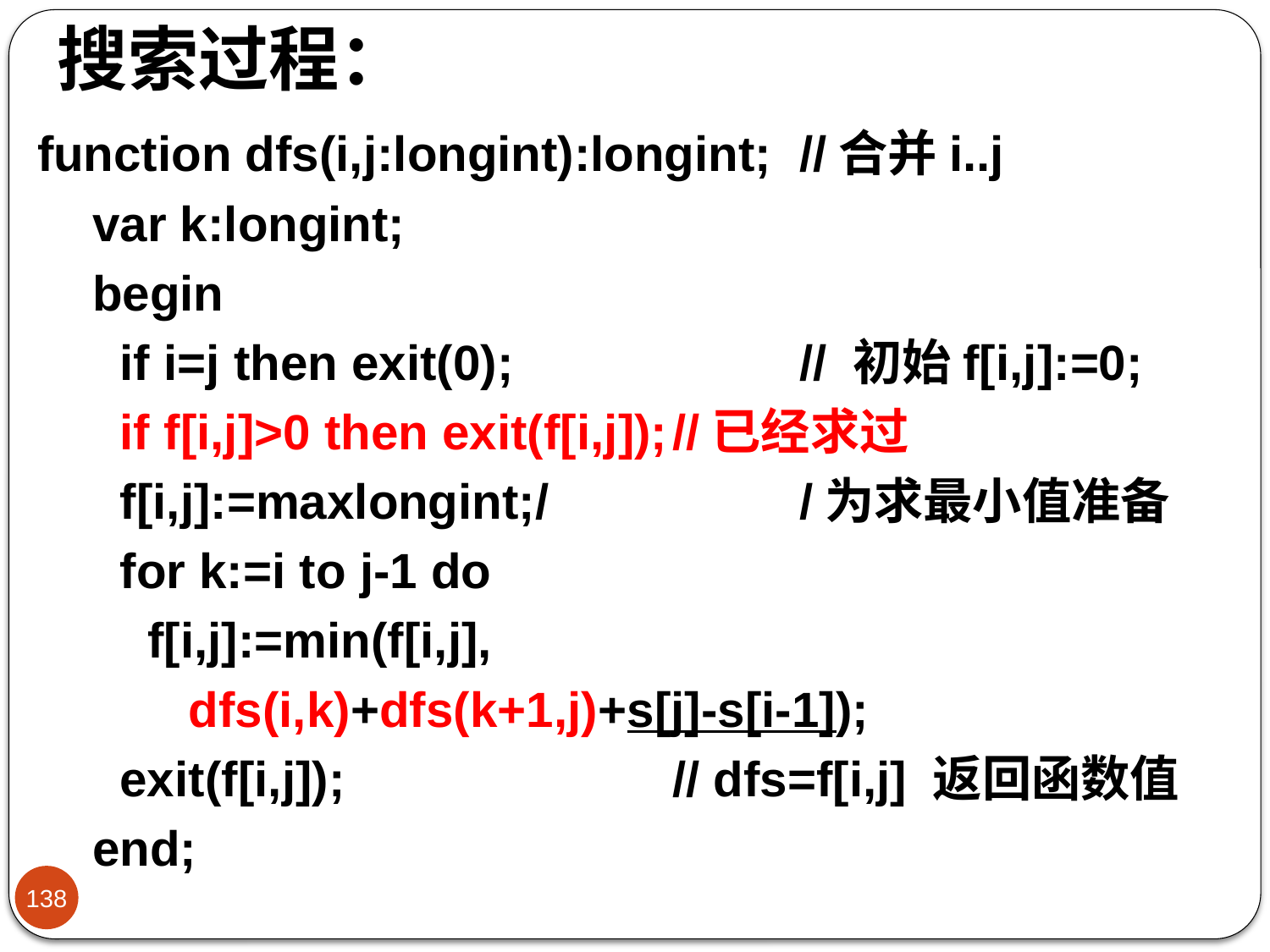

# 搜索过程：
function dfs(i,j:longint):longint;	//合并i..j
    var k:longint;
    begin
      if i=j then exit(0);			// 初始f[i,j]:=0;
      if f[i,j]>0 then exit(f[i,j]);	//已经求过
      f[i,j]:=maxlongint;/		/为求最小值准备
      for k:=i to j-1 do
        f[i,j]:=min(f[i,j],
           dfs(i,k)+dfs(k+1,j)+s[j]-s[i-1]);
      exit(f[i,j]); 			// dfs=f[i,j] 返回函数值
    end;
138